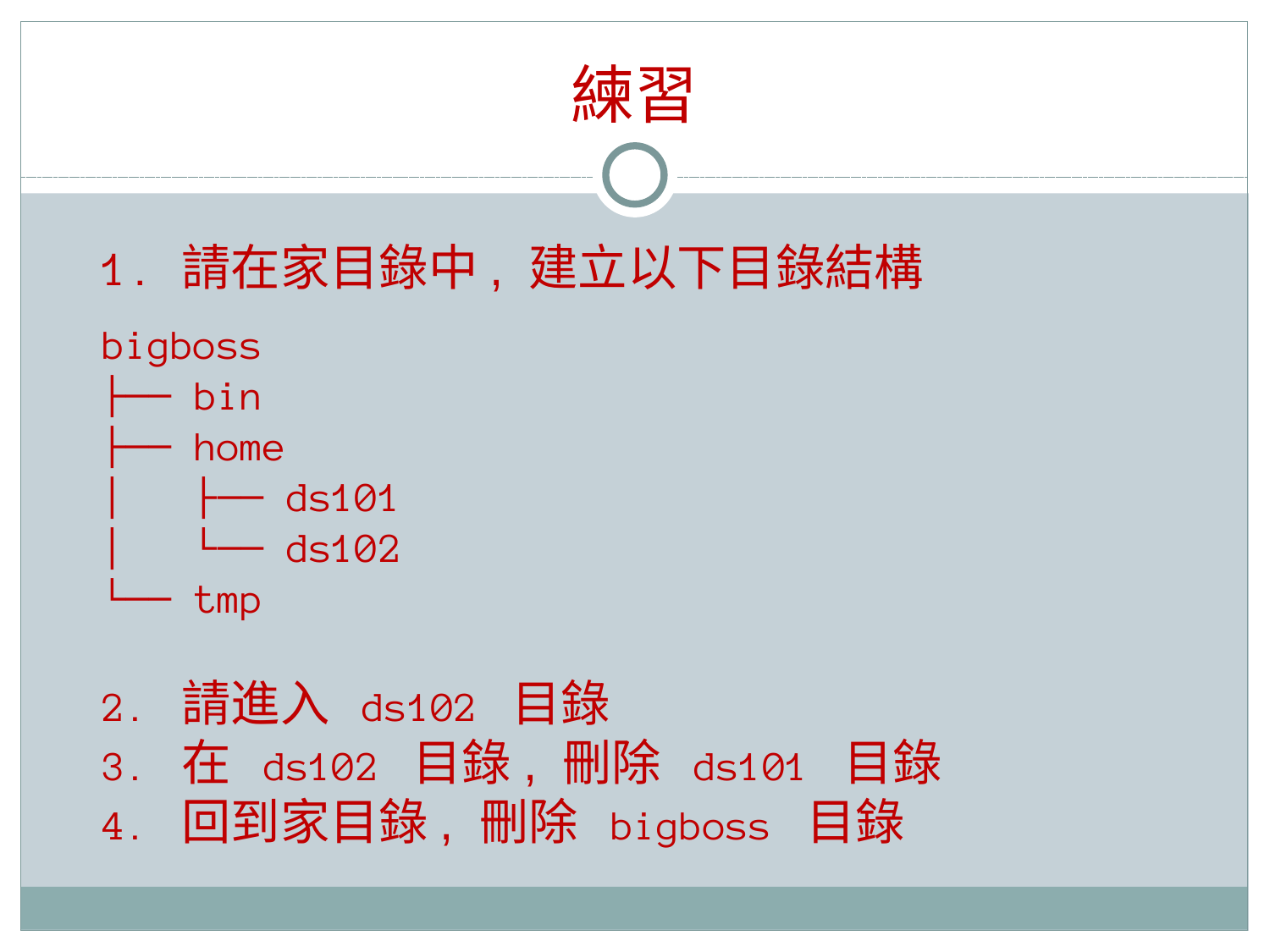

# 練習
1. 請在家目錄中, 建立以下目錄結構

bigboss
├── bin
├── home
│   ├── ds101
│   └── ds102
└── tmp

2. 請進入 ds102 目錄
3. 在 ds102 目錄, 刪除 ds101 目錄
4. 回到家目錄, 刪除 bigboss 目錄